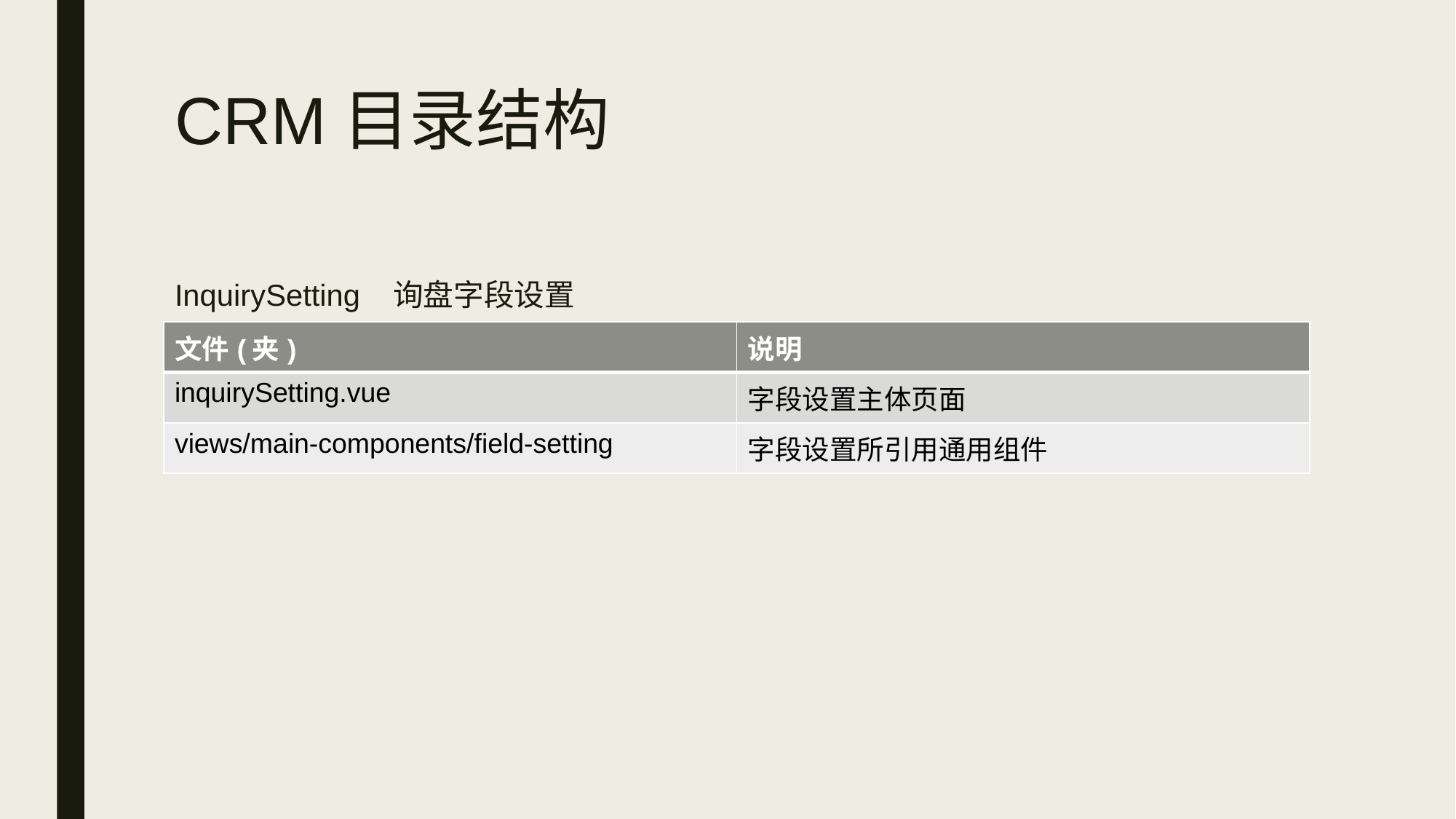

# CRM目录结构
InquirySetting	询盘字段设置

| 文件(夹) | 说明 |
| --- | --- |
| inquirySetting.vue | 字段设置主体页面 |
| views/main-components/field-setting | 字段设置所引用通用组件 |